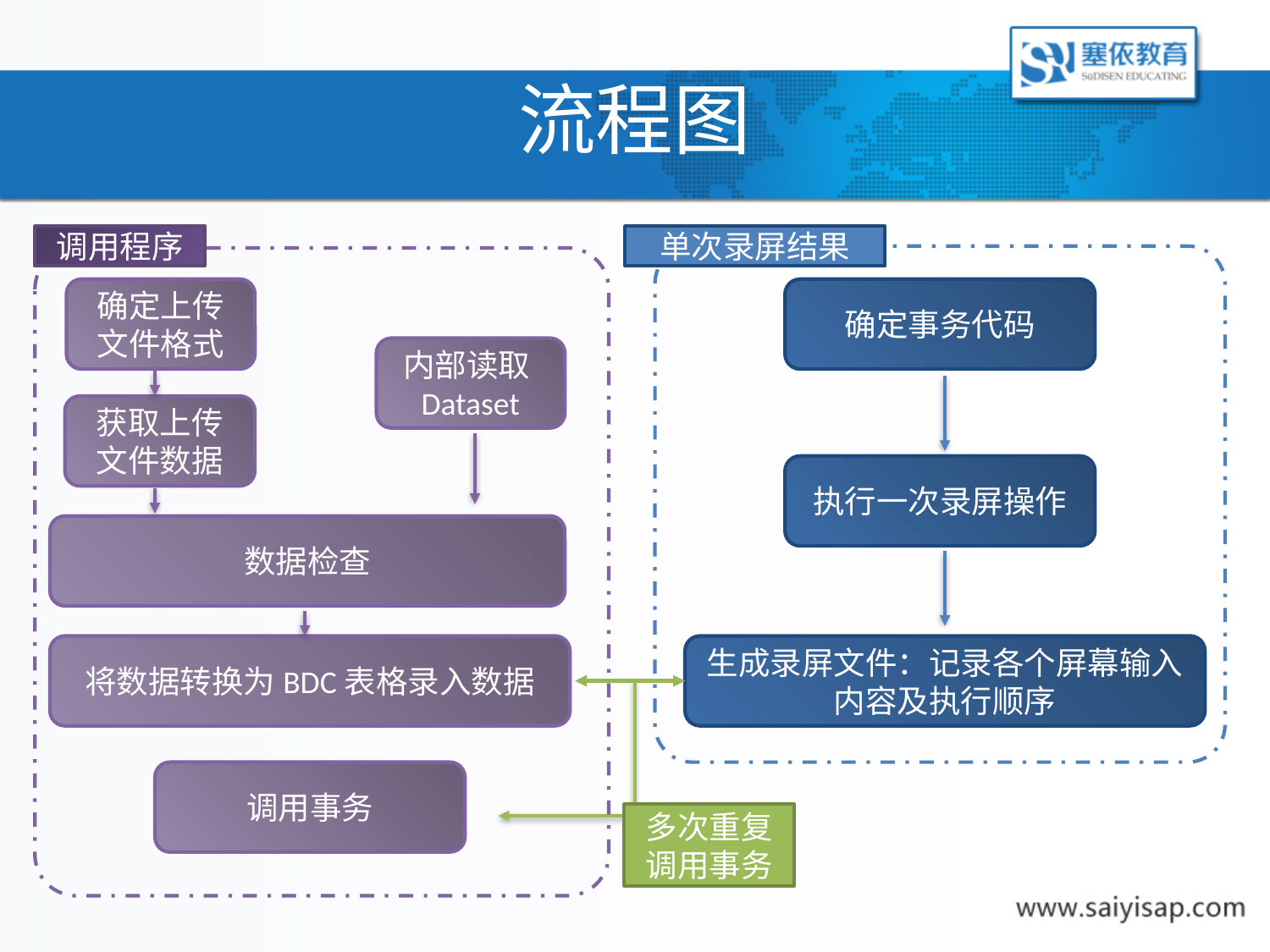

# 流程图
调用程序
单次录屏结果

确定上传文件格式
确定事务代码
内部读取Dataset
获取上传文件数据
执行一次录屏操作
数据检查
将数据转换为BDC表格录入数据
生成录屏文件：记录各个屏幕输入内容及执行顺序
调用事务
多次重复调用事务